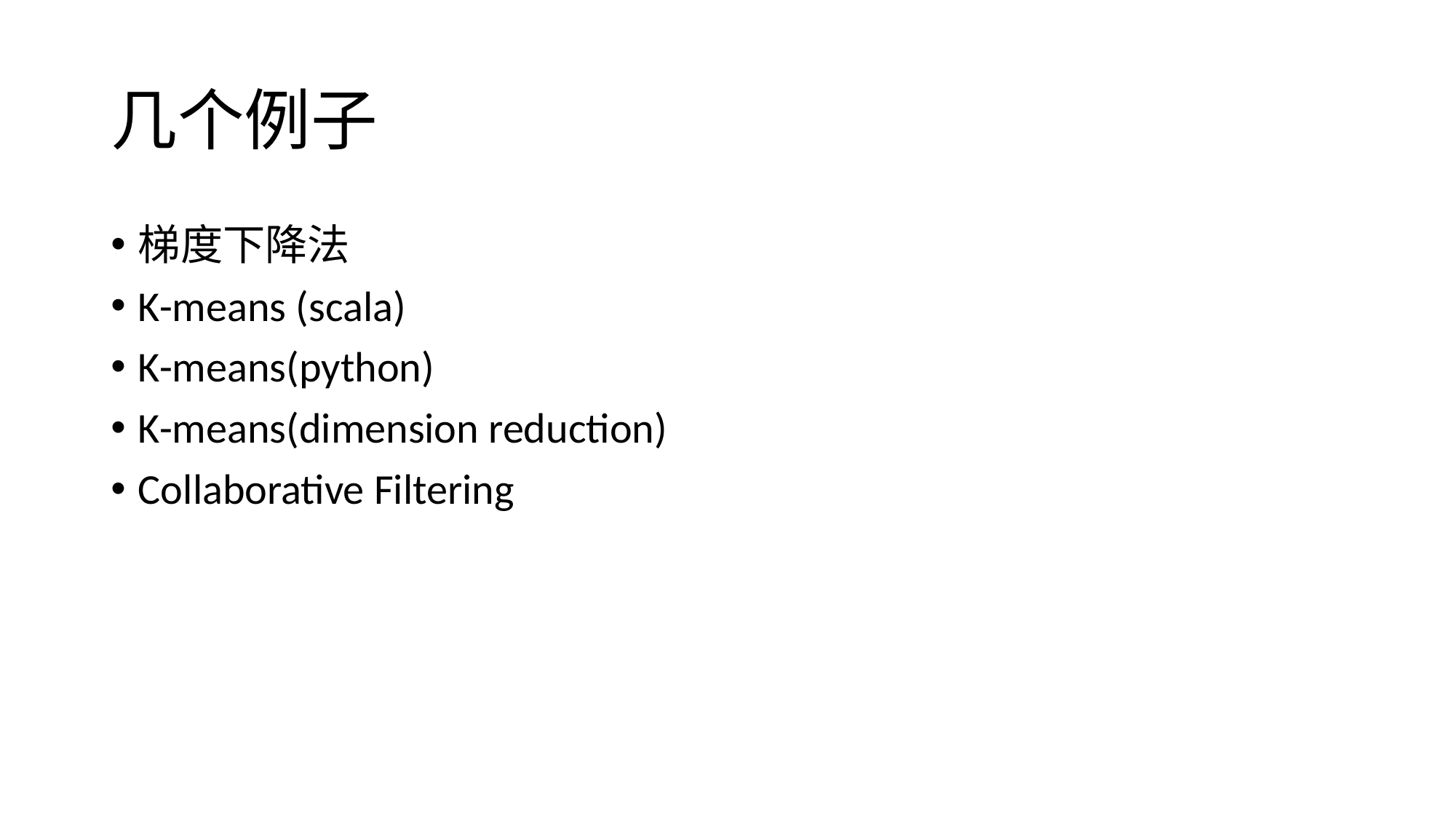

# 几个例子
梯度下降法
K-means (scala)
K-means(python)
K-means(dimension reduction)
Collaborative Filtering